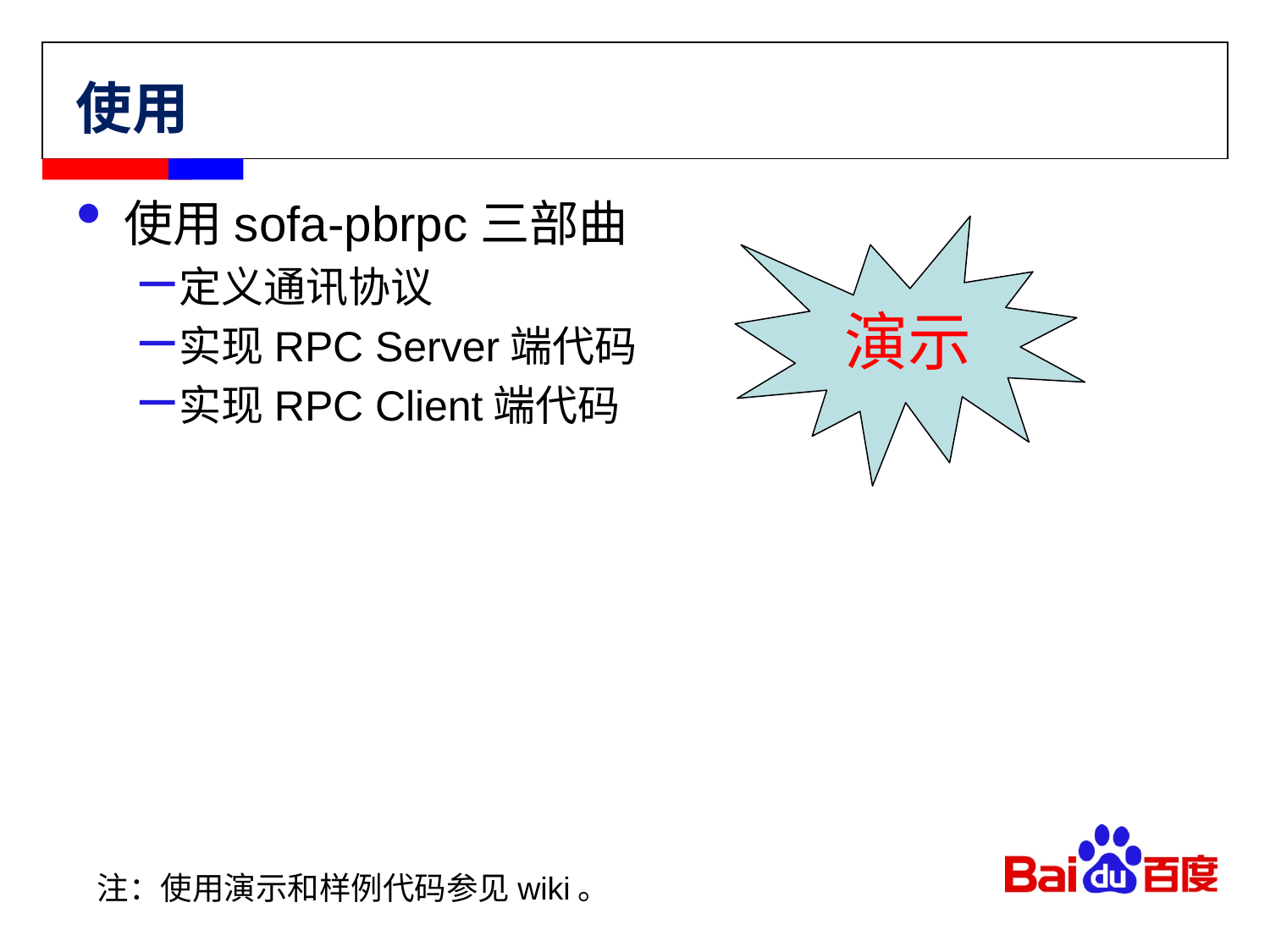

# 使用
使用sofa-pbrpc三部曲
定义通讯协议
实现RPC Server端代码
实现RPC Client端代码

演示
注：使用演示和样例代码参见wiki。